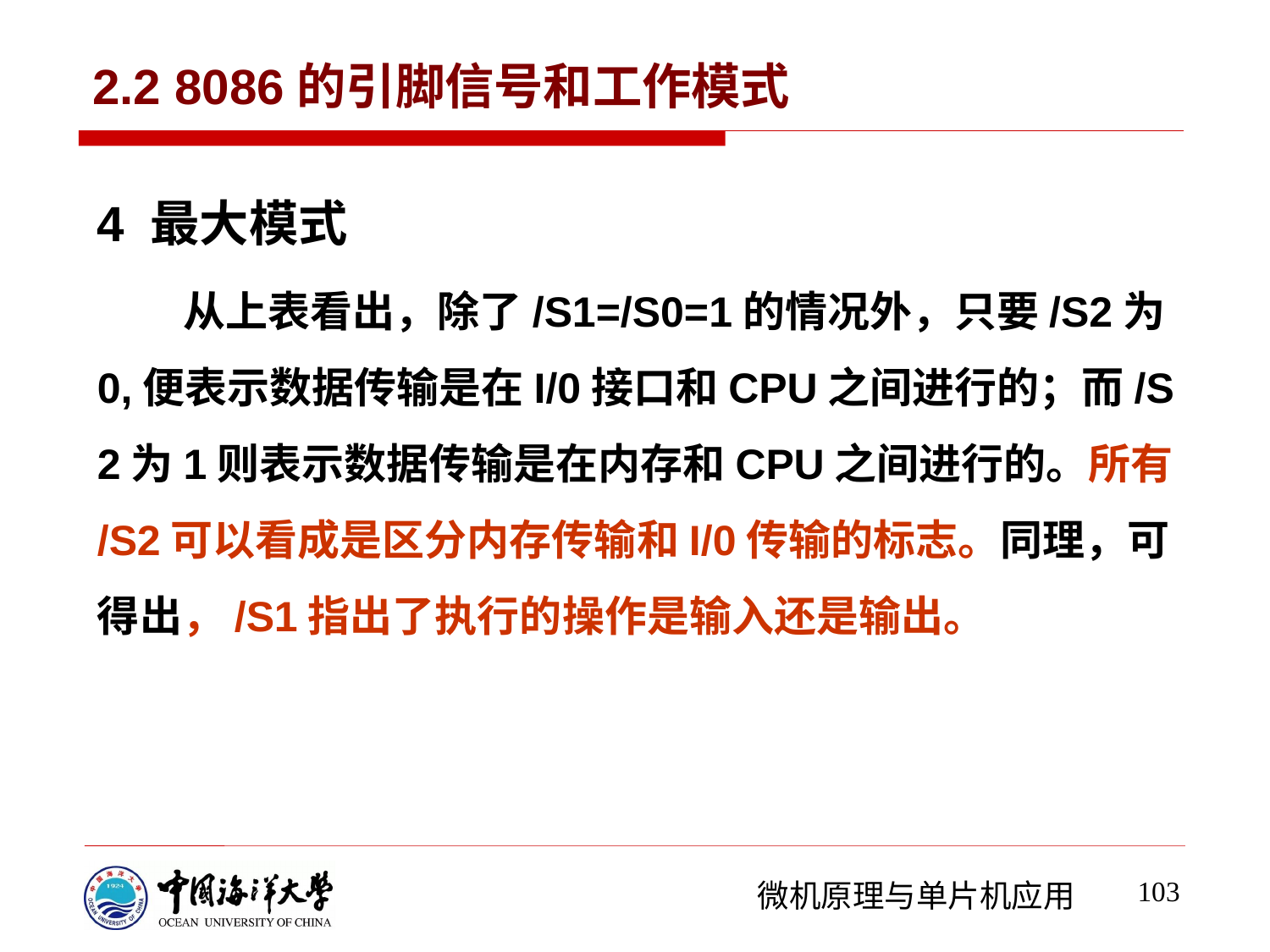

# 2.2 8086的引脚信号和工作模式
4 最大模式
        从上表看出，除了/S1=/S0=1的情况外，只要/S2为0,便表示数据传输是在I/0接口和CPU之间进行的；而/S2为1则表示数据传输是在内存和CPU之间进行的。所有/S2可以看成是区分内存传输和I/0传输的标志。同理，可得出，/S1指出了执行的操作是输入还是输出。

103